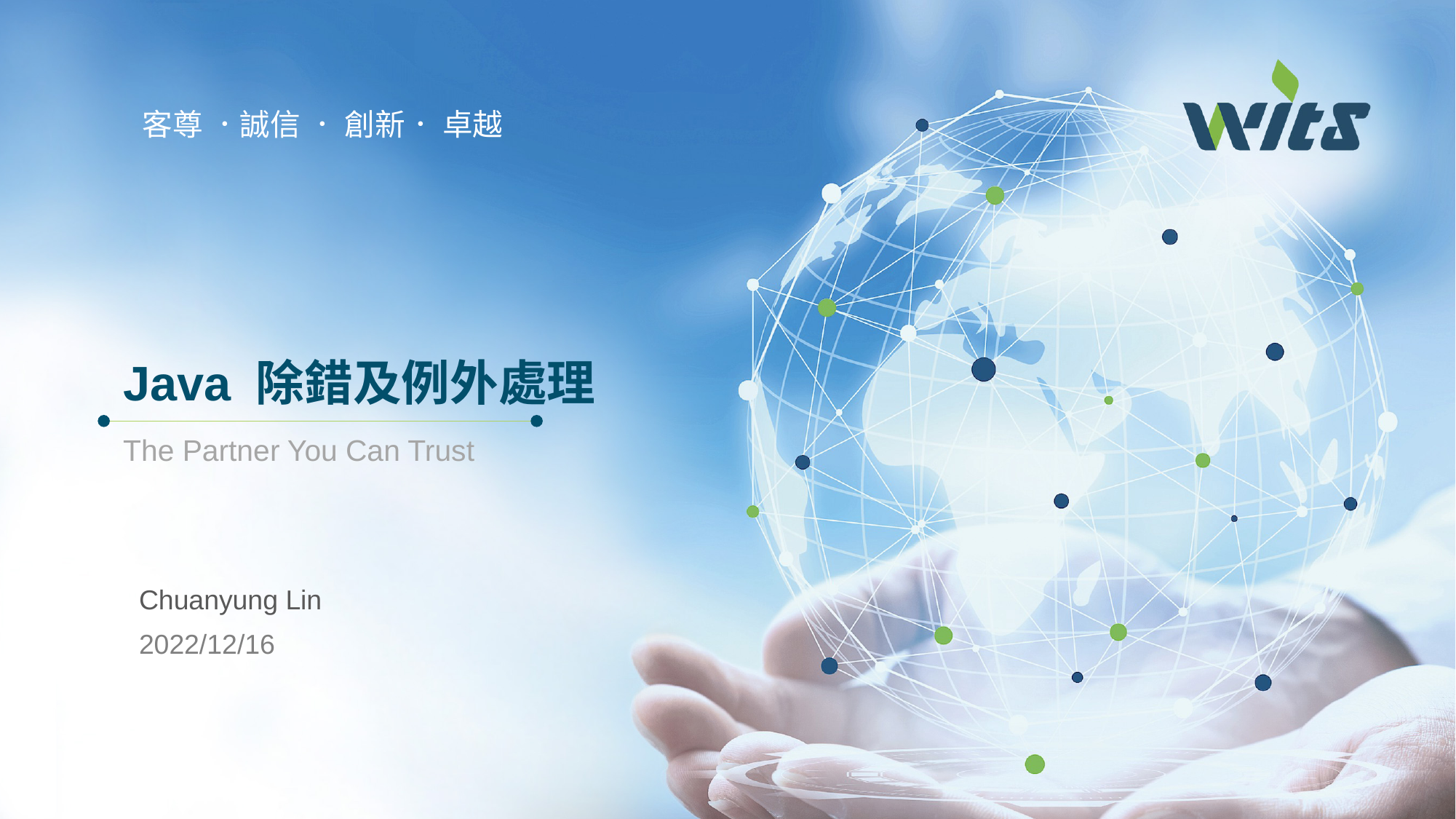

# Java 除錯及例外處理
The Partner You Can Trust
Chuanyung Lin
2022/12/16